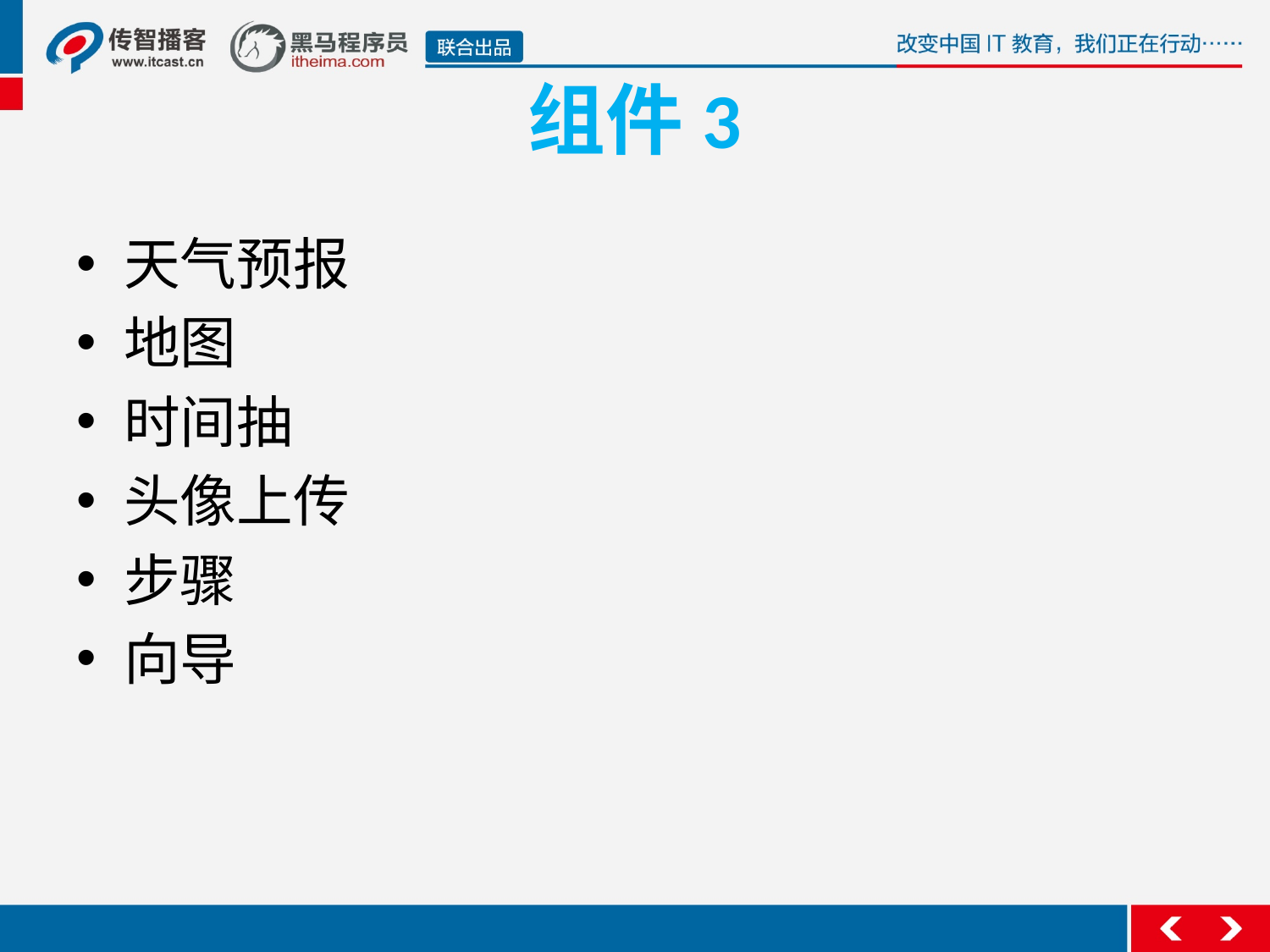

# 组件3
天气预报
地图
时间抽
头像上传
步骤
向导